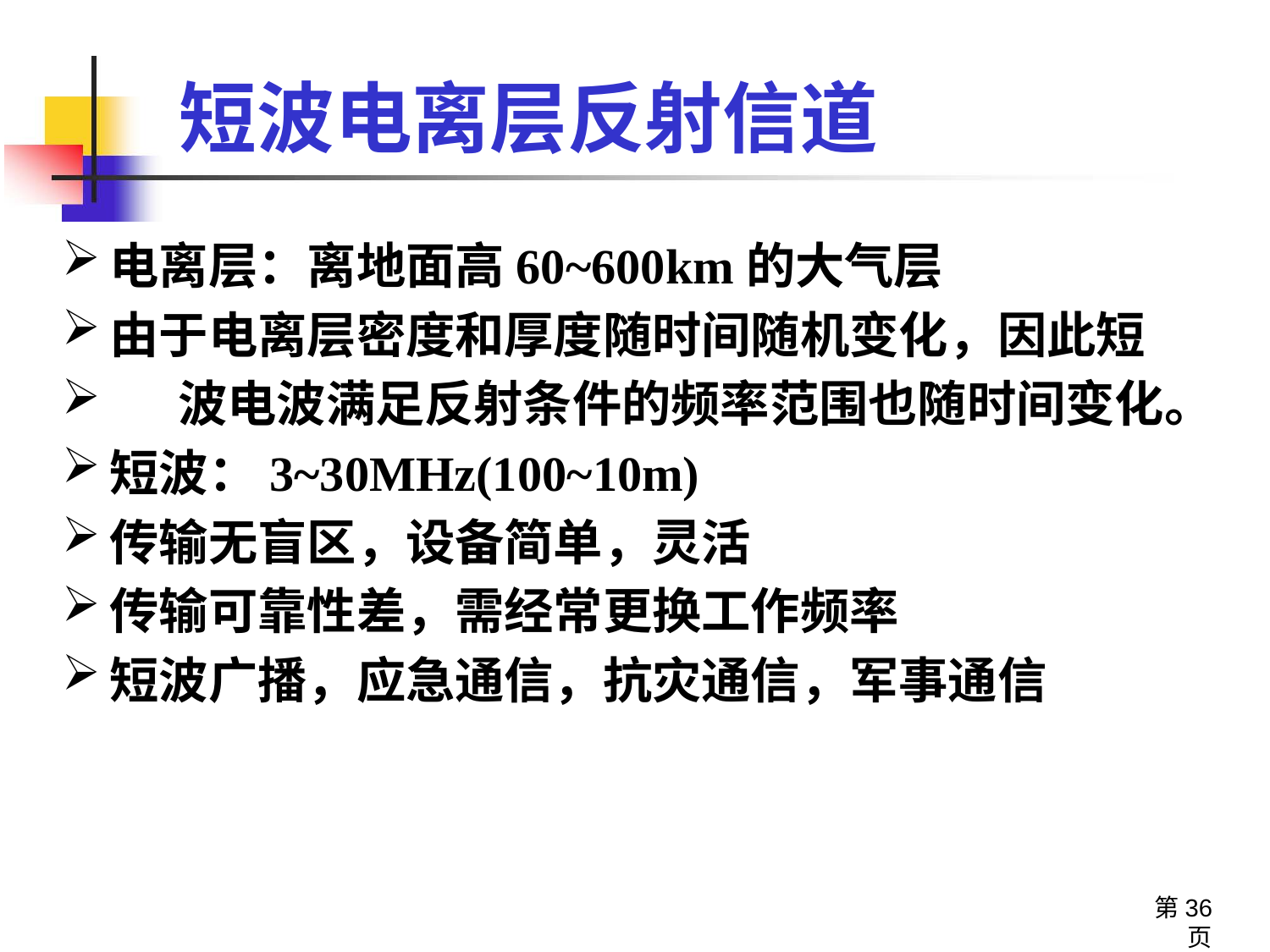

# 短波电离层反射信道
电离层：离地面高60~600km的大气层
由于电离层密度和厚度随时间随机变化，因此短
     波电波满足反射条件的频率范围也随时间变化。
短波：3~30MHz(100~10m)
传输无盲区，设备简单，灵活
传输可靠性差，需经常更换工作频率
短波广播，应急通信，抗灾通信，军事通信
第36页